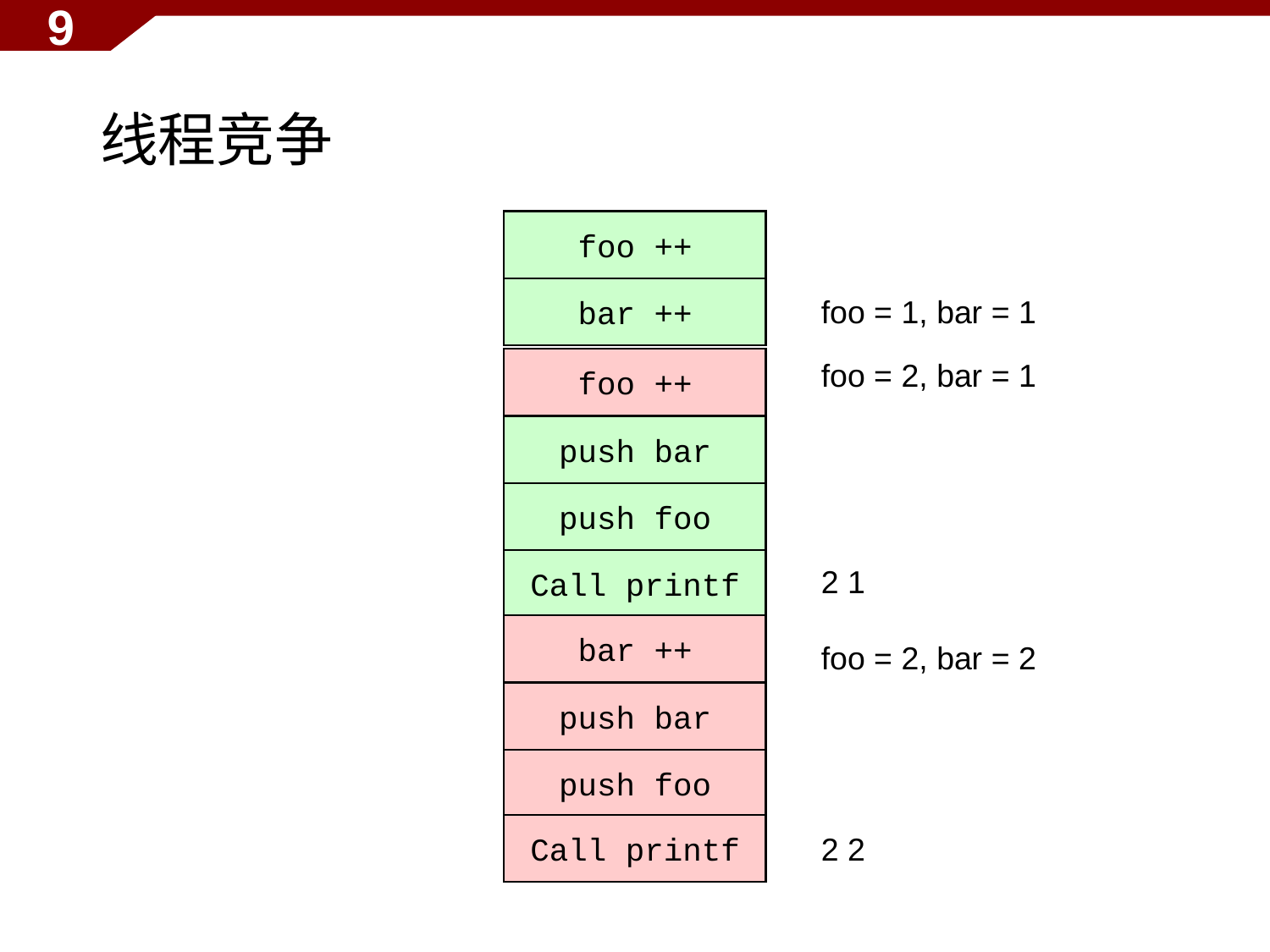

9
# 线程竞争
foo ++
bar ++
foo = 1, bar = 1
foo ++
foo = 2, bar = 1
push bar
push foo
Call printf
2 1
bar ++
foo = 2, bar = 2
push bar
push foo
Call printf
2 2